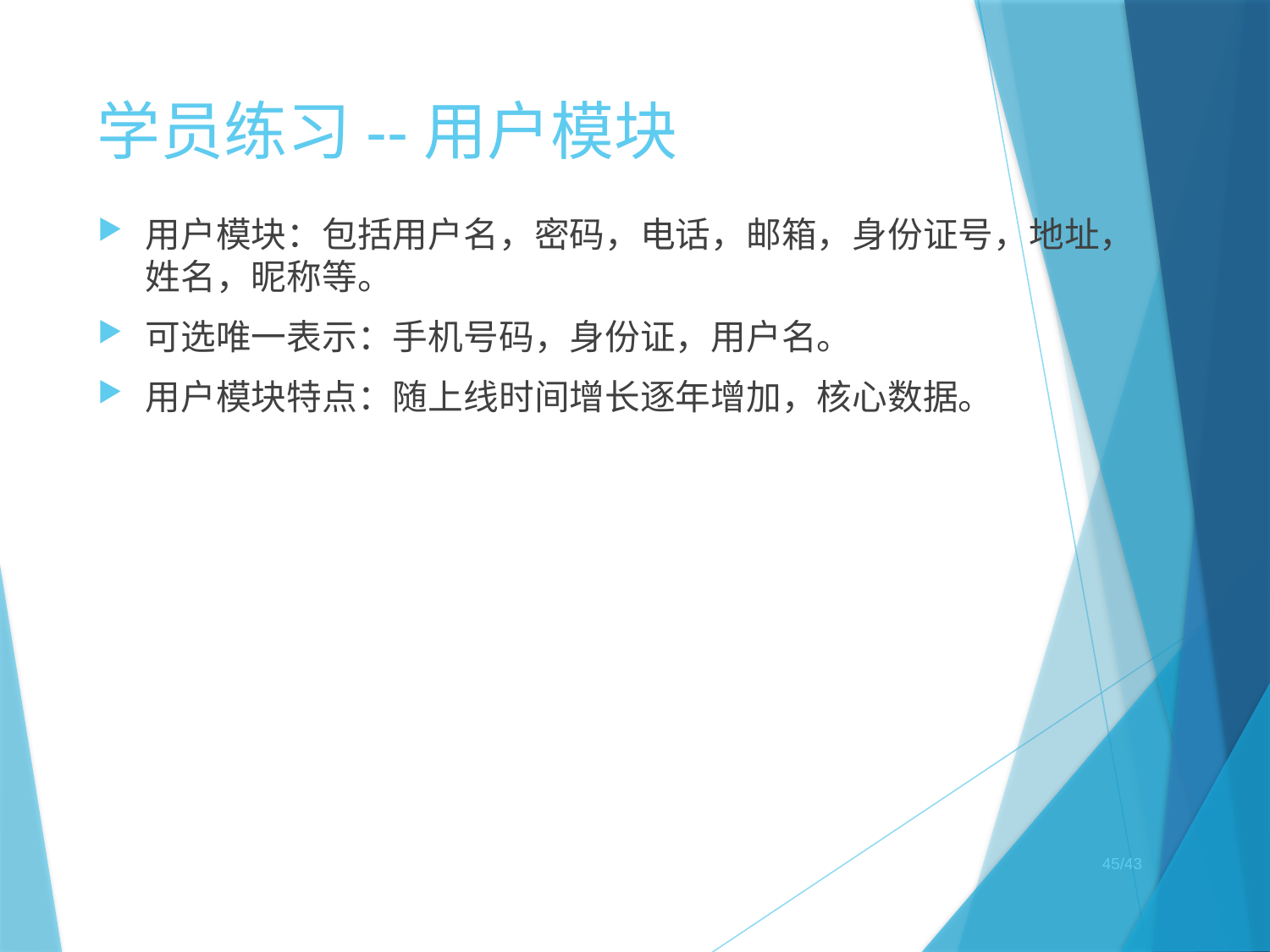

# 学员练习--用户模块
用户模块：包括用户名，密码，电话，邮箱，身份证号，地址，姓名，昵称等。
可选唯一表示：手机号码，身份证，用户名。
用户模块特点：随上线时间增长逐年增加，核心数据。
45/43